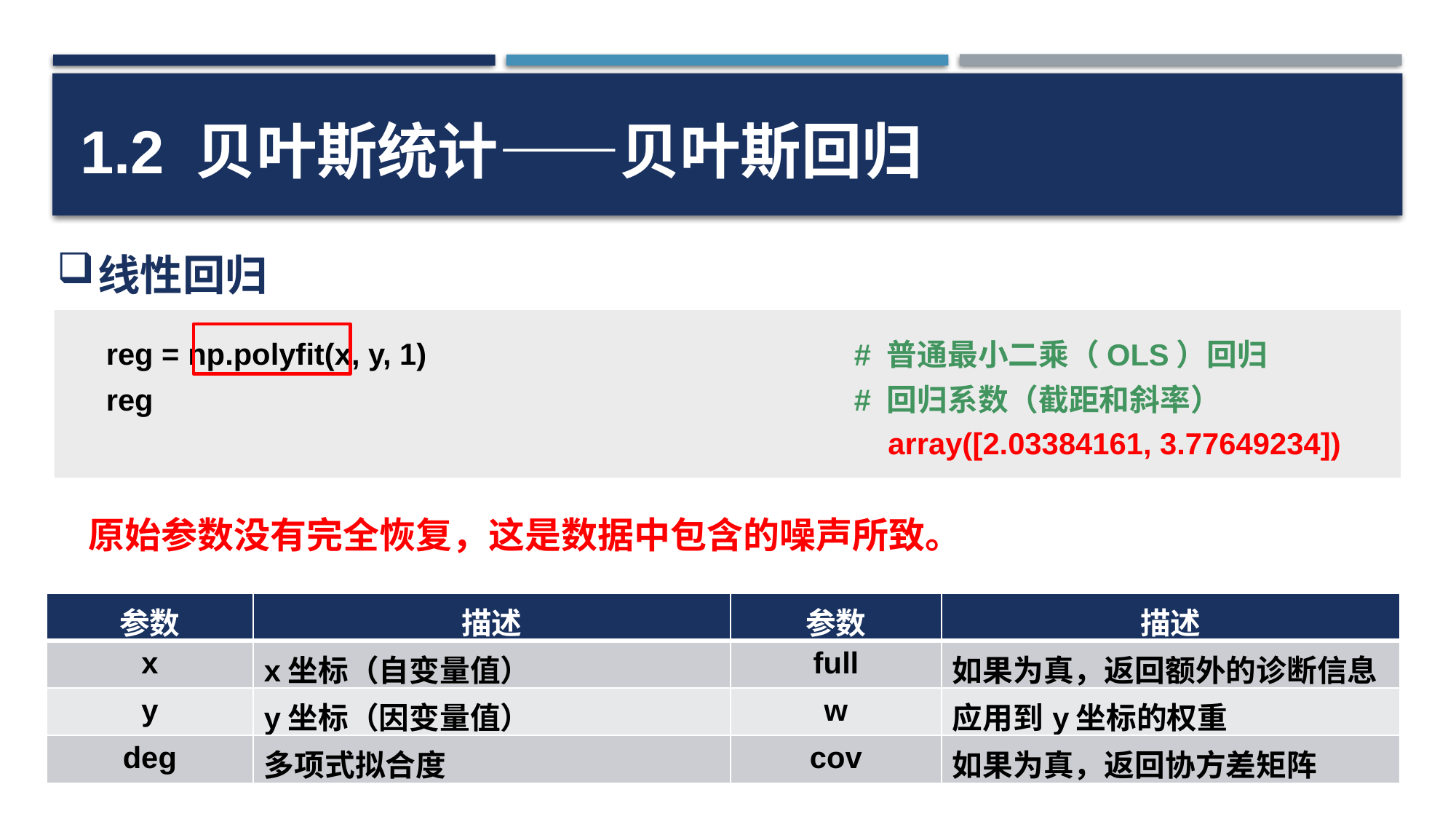

1.2 贝叶斯统计——贝叶斯回归
线性回归

reg = np.polyfit(x, y, 1)
reg
# 普通最小二乘（OLS）回归
# 回归系数（截距和斜率）

array([2.03384161, 3.77649234])
原始参数没有完全恢复，这是数据中包含的噪声所致。
| 参数 | 描述 | 参数 | 描述 |
| --- | --- | --- | --- |
| x | x坐标（自变量值） | full | 如果为真，返回额外的诊断信息 |
| y | y坐标（因变量值） | w | 应用到y坐标的权重 |
| deg | 多项式拟合度 | cov | 如果为真，返回协方差矩阵 |
6